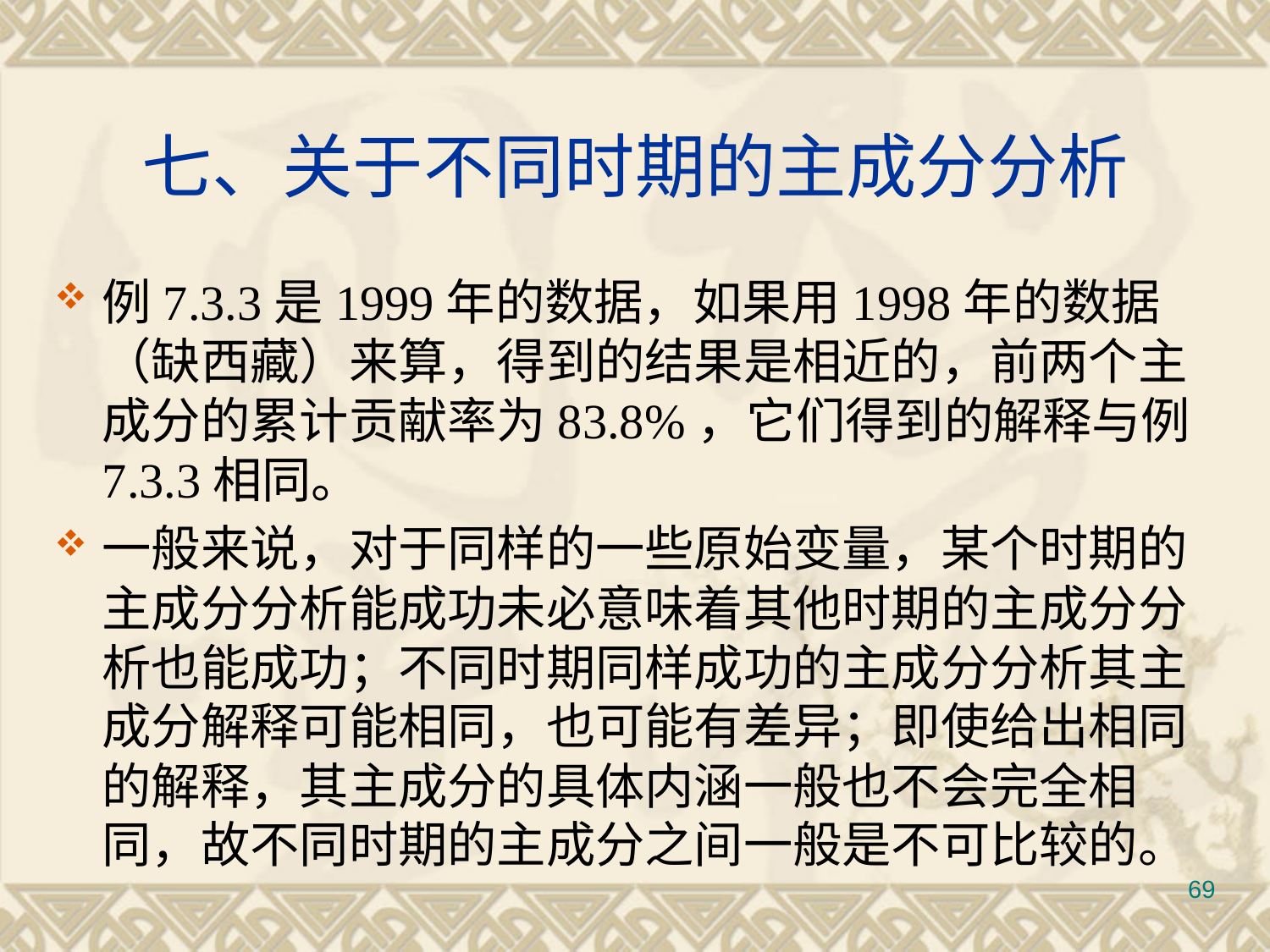

# 七、关于不同时期的主成分分析
例7.3.3是1999年的数据，如果用1998年的数据（缺西藏）来算，得到的结果是相近的，前两个主成分的累计贡献率为83.8%，它们得到的解释与例7.3.3相同。
一般来说，对于同样的一些原始变量，某个时期的主成分分析能成功未必意味着其他时期的主成分分析也能成功；不同时期同样成功的主成分分析其主成分解释可能相同，也可能有差异；即使给出相同的解释，其主成分的具体内涵一般也不会完全相同，故不同时期的主成分之间一般是不可比较的。
69